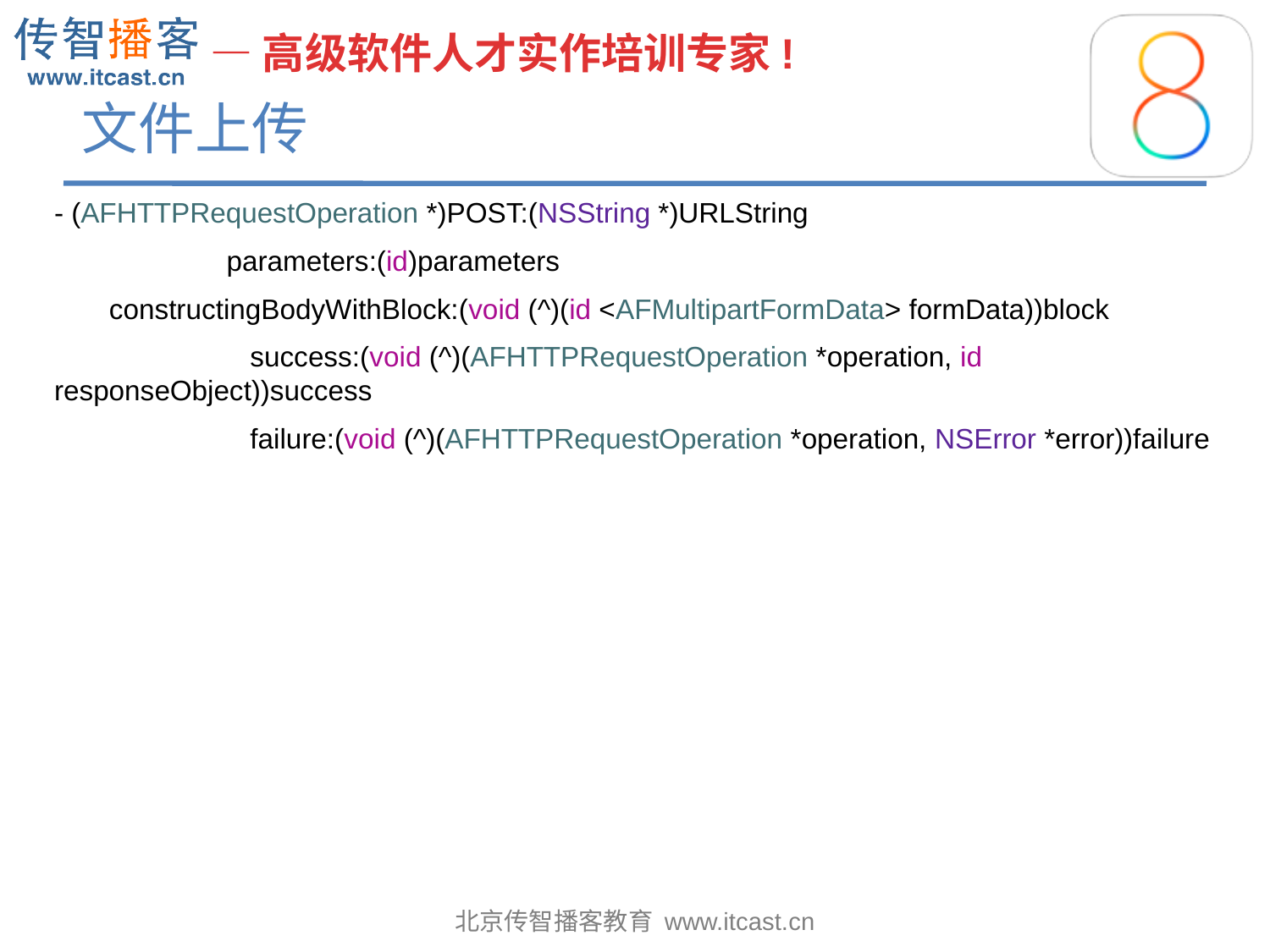

# 文件上传

- (AFHTTPRequestOperation *)POST:(NSString *)URLString
                      parameters:(id)parameters
       constructingBodyWithBlock:(void (^)(id <AFMultipartFormData> formData))block
                         success:(void (^)(AFHTTPRequestOperation *operation, id responseObject))success
                         failure:(void (^)(AFHTTPRequestOperation *operation, NSError *error))failure